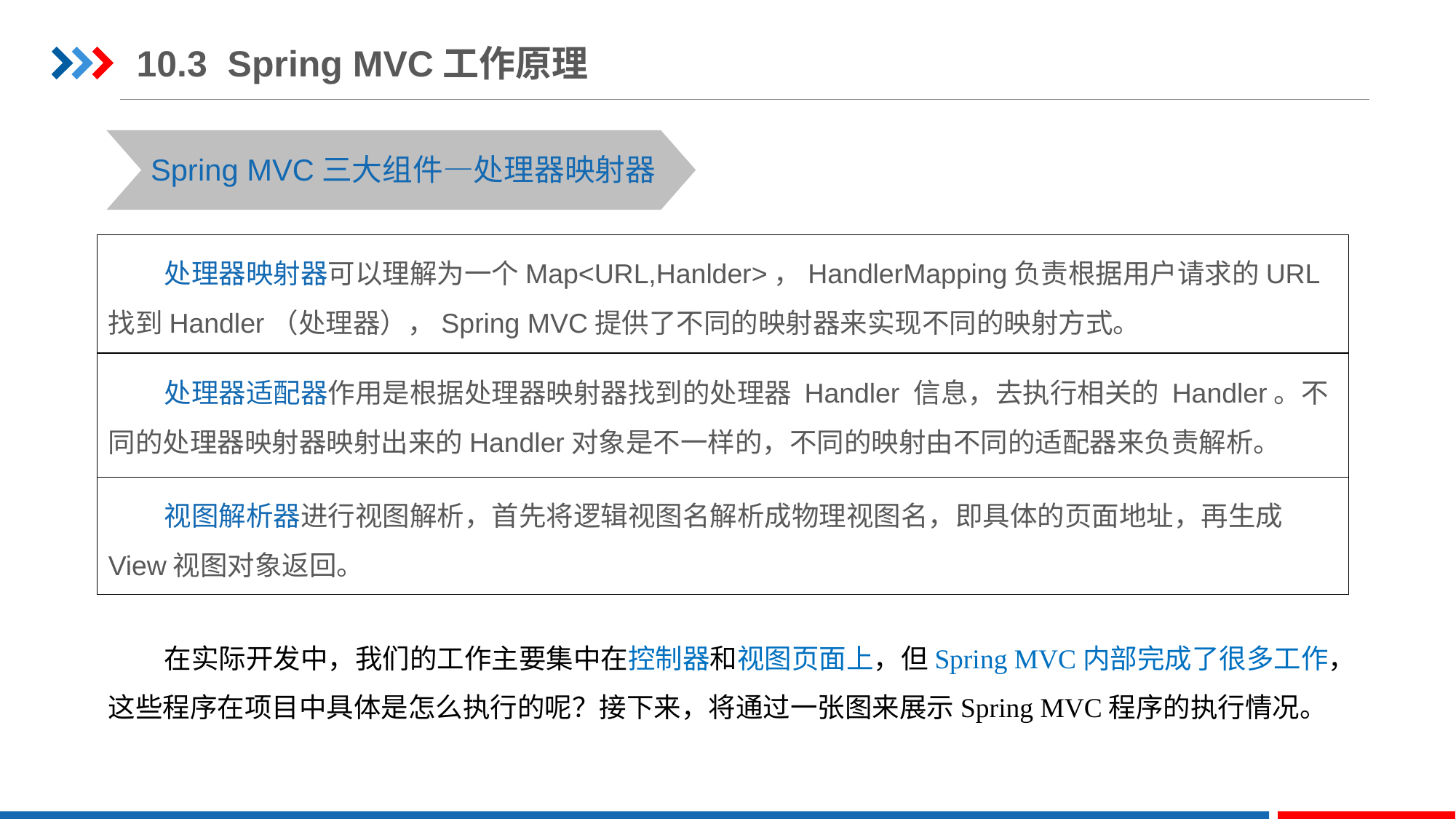

10.3  Spring MVC工作原理

Spring MVC三大组件—处理器映射器
        处理器映射器可以理解为一个Map<URL,Hanlder>，HandlerMapping负责根据用户请求的URL找到Handler（处理器），Spring MVC提供了不同的映射器来实现不同的映射方式。
        处理器适配器作用是根据处理器映射器找到的处理器 Handler 信息，去执行相关的 Handler。不同的处理器映射器映射出来的Handler对象是不一样的，不同的映射由不同的适配器来负责解析。
        视图解析器进行视图解析，首先将逻辑视图名解析成物理视图名，即具体的页面地址，再生成View视图对象返回。
        在实际开发中，我们的工作主要集中在控制器和视图页面上，但Spring MVC内部完成了很多工作，这些程序在项目中具体是怎么执行的呢？接下来，将通过一张图来展示Spring MVC程序的执行情况。